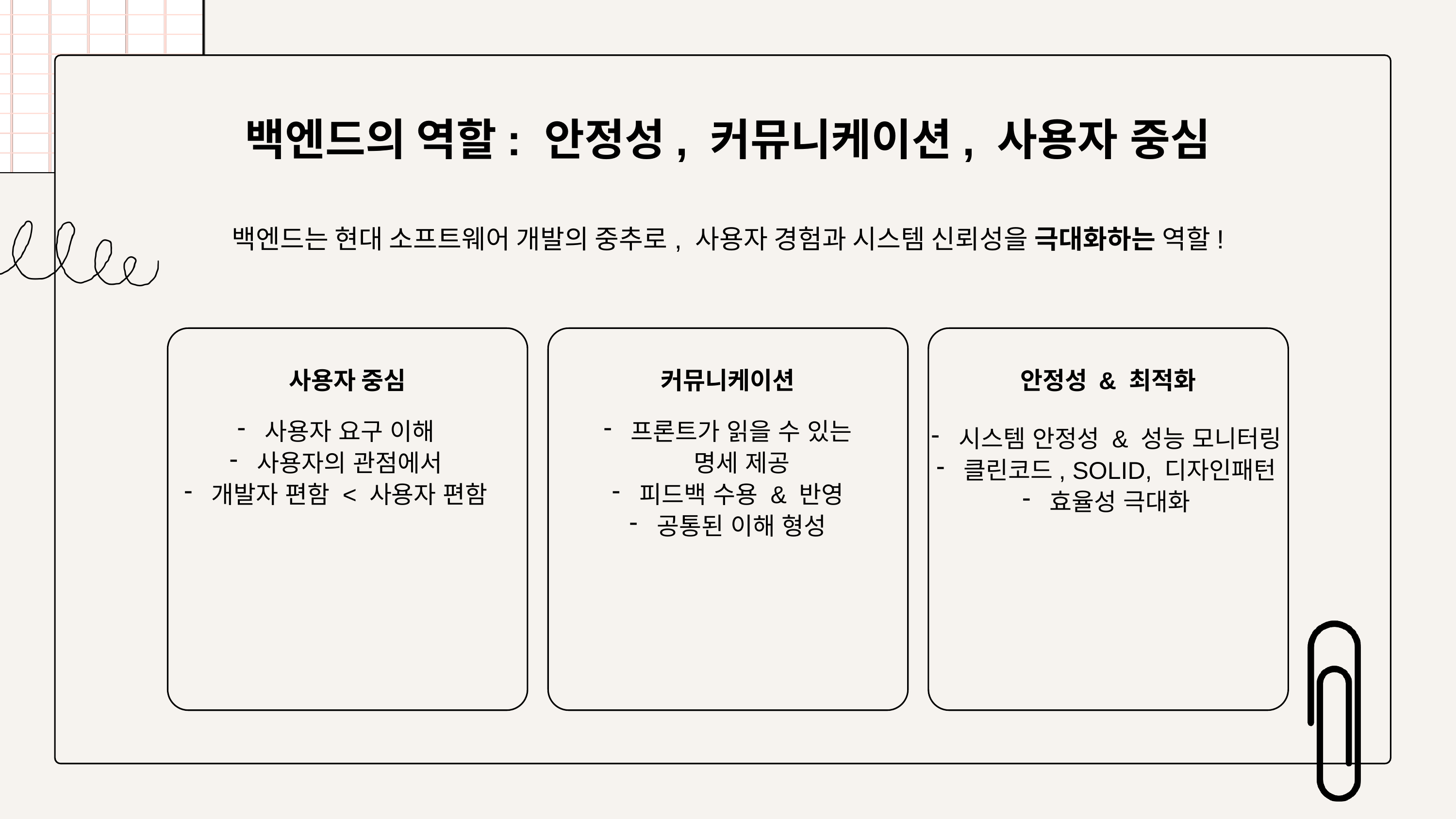

백엔드의 역할: 안정성, 커뮤니케이션, 사용자 중심
백엔드는 현대 소프트웨어 개발의 중추로, 사용자 경험과 시스템 신뢰성을 극대화하는 역할!

사용자 중심
사용자 요구 이해
사용자의 관점에서
개발자 편함 < 사용자 편함
커뮤니케이션
프론트가 읽을 수 있는 명세 제공
피드백 수용 & 반영
공통된 이해 형성
안정성 & 최적화
시스템 안정성 & 성능 모니터링
클린코드, SOLID, 디자인패턴
효율성 극대화